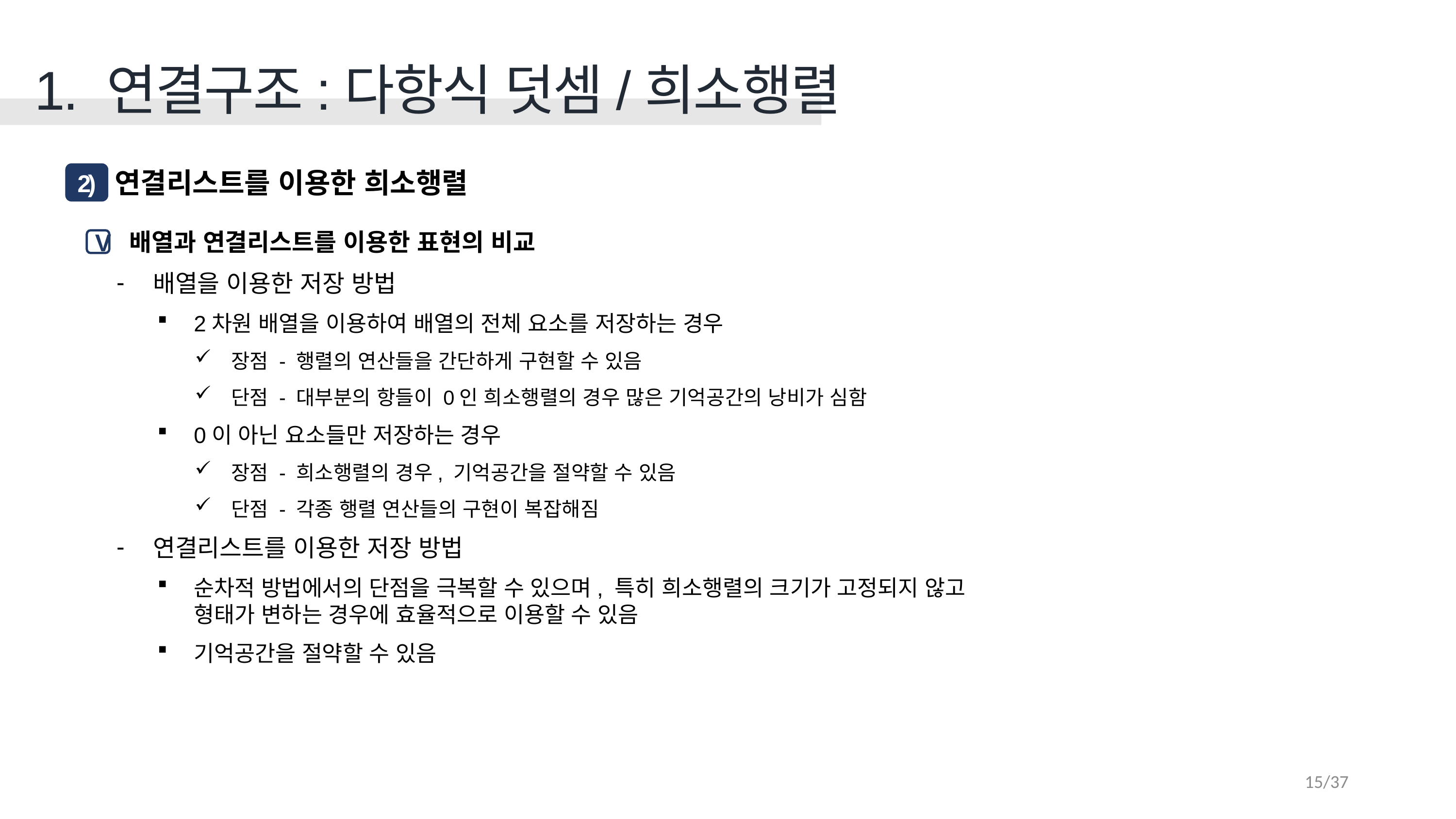

1. 연결구조:다항식 덧셈/희소행렬

연결리스트를 이용한 희소행렬
2)
 배열과 연결리스트를 이용한 표현의 비교

배열을 이용한 저장 방법

2차원 배열을 이용하여 배열의 전체 요소를 저장하는 경우

장점 - 행렬의 연산들을 간단하게 구현할 수 있음

단점 - 대부분의 항들이 0인 희소행렬의 경우 많은 기억공간의 낭비가 심함

0이 아닌 요소들만 저장하는 경우

장점 - 희소행렬의 경우, 기억공간을 절약할 수 있음

단점 - 각종 행렬 연산들의 구현이 복잡해짐

연결리스트를 이용한 저장 방법

순차적 방법에서의 단점을 극복할 수 있으며, 특히 희소행렬의 크기가 고정되지 않고
형태가 변하는 경우에 효율적으로 이용할 수 있음

기억공간을 절약할 수 있음
V
15/37